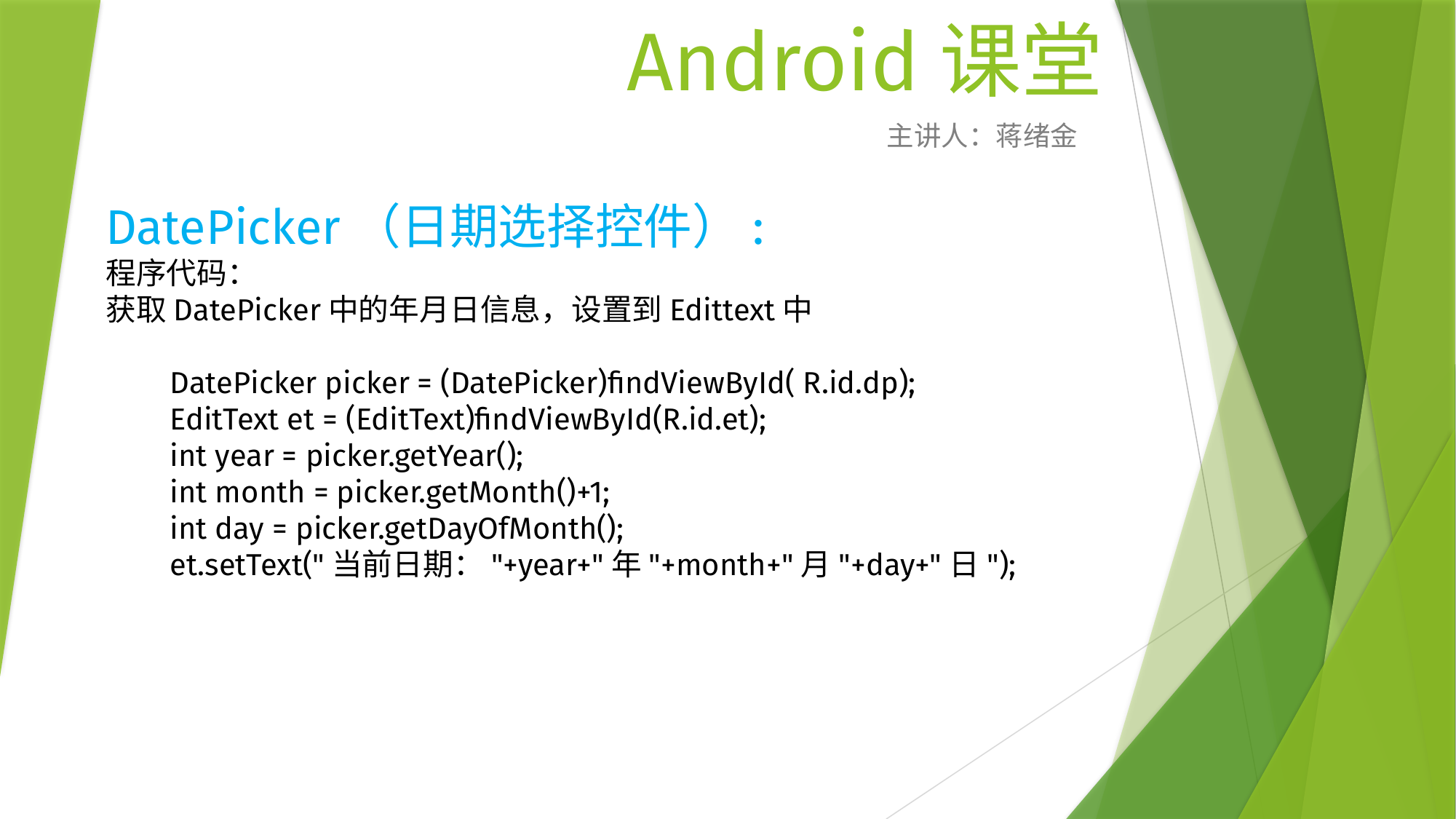

# Android课堂
主讲人：蒋绪金
DatePicker（日期选择控件）:
程序代码：
获取DatePicker中的年月日信息，设置到Edittext中

        DatePicker picker = (DatePicker)findViewById( R.id.dp);
        EditText et = (EditText)findViewById(R.id.et);
        int year = picker.getYear();
        int month = picker.getMonth()+1;
        int day = picker.getDayOfMonth();
        et.setText("当前日期："+year+"年"+month+"月"+day+"日");